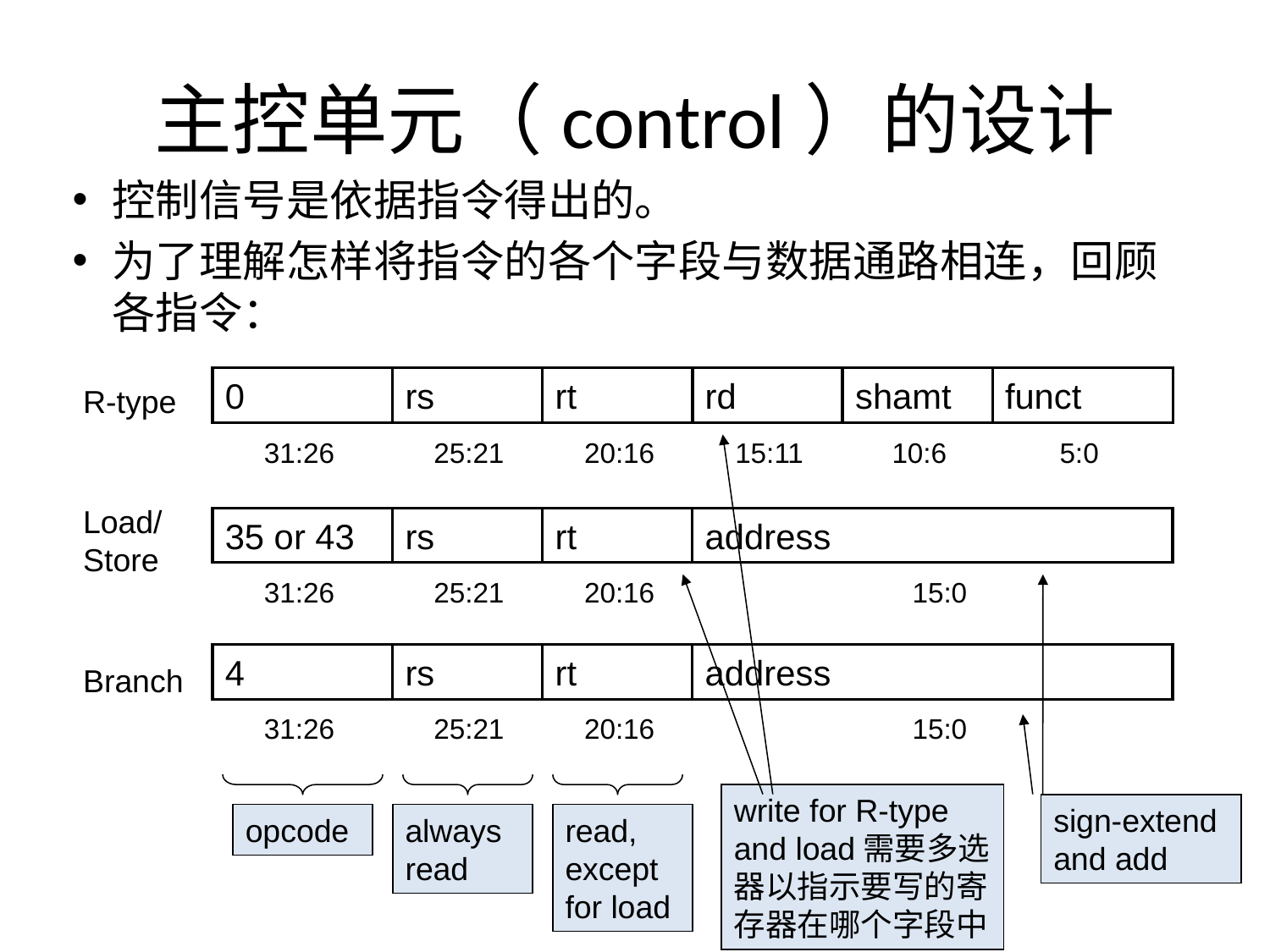

# 主控单元（control）的设计
控制信号是依据指令得出的。
为了理解怎样将指令的各个字段与数据通路相连，回顾各指令：
0
rs
rt
rd
shamt
funct
31:26
25:21
20:16
15:11
10:6
5:0
R-type

Load/
Store
35 or 43
rs
rt
address
31:26
25:21
20:16
15:0

4
rs
rt
address
31:26
25:21
20:16
15:0
Branch

write for R-type and load需要多选器以指示要写的寄存器在哪个字段中
sign-extend and add
opcode
always read
read, except for load